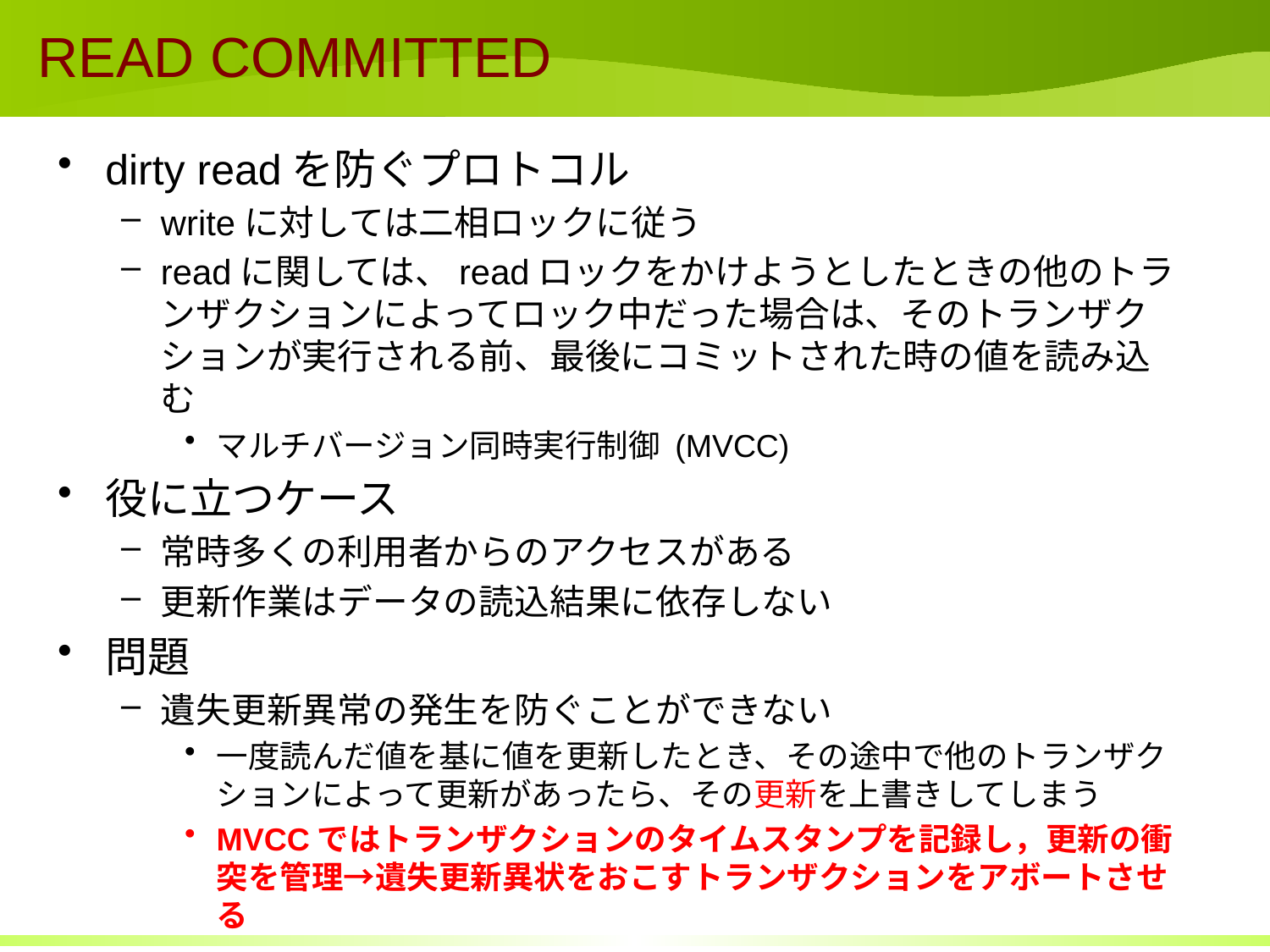

# READ COMMITTED
dirty readを防ぐプロトコル
writeに対しては二相ロックに従う
readに関しては、readロックをかけようとしたときの他のトランザクションによってロック中だった場合は、そのトランザクションが実行される前、最後にコミットされた時の値を読み込む
マルチバージョン同時実行制御 (MVCC)
役に立つケース
常時多くの利用者からのアクセスがある
更新作業はデータの読込結果に依存しない
問題
遺失更新異常の発生を防ぐことができない
一度読んだ値を基に値を更新したとき、その途中で他のトランザクションによって更新があったら、その更新を上書きしてしまう
MVCCではトランザクションのタイムスタンプを記録し，更新の衝突を管理→遺失更新異状をおこすトランザクションをアボートさせる